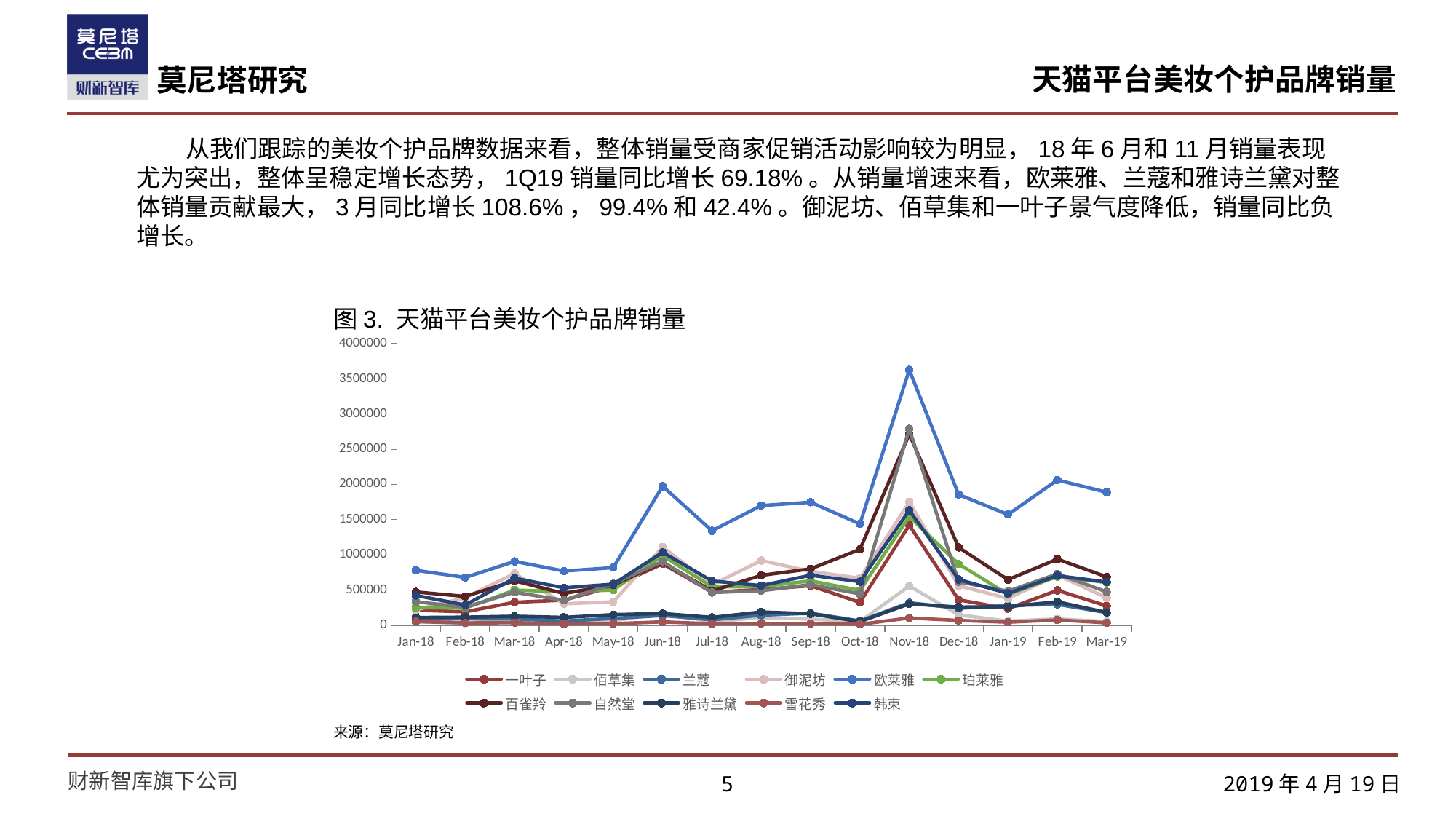

# 天猫平台美妆个护品牌销量
        从我们跟踪的美妆个护品牌数据来看，整体销量受商家促销活动影响较为明显，18年6月和11月销量表现尤为突出，整体呈稳定增长态势，1Q19销量同比增长69.18%。从销量增速来看，欧莱雅、兰蔻和雅诗兰黛对整体销量贡献最大，3月同比增长108.6%，99.4%和42.4%。御泥坊、佰草集和一叶子景气度降低，销量同比负增长。
图3. 天猫平台美妆个护品牌销量

### Chart

| Category | 一叶子 | 佰草集 | 兰蔻 | 御泥坊 | 欧莱雅 | 珀莱雅 | 百雀羚 | 自然堂 | 雅诗兰黛 | 雪花秀 | 韩束 |
|---|---|---|---|---|---|---|---|---|---|---|---|
| 43101.0 | 212989.0 | 50162.0 | 81668.0 | 218820.0 | 778767.0 | 249885.0 | 472023.0 | 333862.0 | 109186.0 | 51001.0 | 422332.0 |
| 43132.0 | 190230.0 | 28705.0 | 91226.0 | 390252.0 | 677615.0 | 242978.0 | 408252.0 | 254603.0 | 113977.0 | 32006.0 | 287310.0 |
| 43160.0 | 325759.0 | 70724.0 | 90066.0 | 734045.0 | 905740.0 | 498214.0 | 629876.0 | 467433.0 | 127309.0 | 35950.0 | 667367.0 |
| 43191.0 | 355527.0 | 54602.0 | 58284.0 | 303996.0 | 769205.0 | 474830.0 | 450401.0 | 353095.0 | 110890.0 | 17747.0 | 530139.0 |
| 43221.0 | 549659.0 | 64120.0 | 95972.0 | 331147.0 | 816837.0 | 499419.0 | 570095.0 | 588676.0 | 149913.0 | 21953.0 | 582572.0 |
| 43252.0 | 871309.0 | 165930.0 | 136905.0 | 1110797.0 | 1974576.0 | 986415.0 | 890149.0 | 903925.0 | 165920.0 | 47237.0 | 1034303.0 |
| 43282.0 | 468047.0 | 50535.0 | 76622.0 | 570994.0 | 1341479.0 | 544121.0 | 484921.0 | 463102.0 | 110307.0 | 20451.0 | 627578.0 |
| 43313.0 | 506026.0 | 108610.0 | 141929.0 | 917792.0 | 1699670.0 | 547802.0 | 707582.0 | 489172.0 | 187746.0 | 25211.0 | 562231.0 |
| 43344.0 | 559869.0 | 86281.0 | 170639.0 | 764188.0 | 1746906.0 | 629199.0 | 799654.0 | 576215.0 | 162180.0 | 22331.0 | 708869.0 |
| 43374.0 | 324070.0 | 51604.0 | 59953.0 | 665302.0 | 1438543.0 | 493850.0 | 1077023.0 | 444136.0 | 50271.0 | 13147.0 | 618427.0 |
| 43405.0 | 1420053.0 | 555143.0 | 318598.0 | 1750558.0 | 3626669.0 | 1544012.0 | 2713867.0 | 2789443.0 | 303934.0 | 102521.0 | 1633004.0 |
| 43435.0 | 359897.0 | 147452.0 | 239446.0 | 560032.0 | 1855843.0 | 868761.0 | 1104617.0 | 616498.0 | 256994.0 | 67623.0 | 648250.0 |
| 43466.0 | 234972.0 | 56923.0 | 279769.0 | 380234.0 | 1573070.0 | 436974.0 | 646164.0 | 482385.0 | 263508.0 | 42691.0 | 451789.0 |
| 43497.0 | 494414.0 | 89335.0 | 295605.0 | 710714.0 | 2061576.0 | 690538.0 | 938055.0 | 727816.0 | 332090.0 | 74106.0 | 702356.0 |
| 43525.0 | 274519.0 | 50936.0 | 179629.0 | 390360.0 | 1889128.0 | 605267.0 | 686102.0 | 473274.0 | 181292.0 | 33786.0 | 611618.0 |
来源：莫尼塔研究
5
2019年4月19日